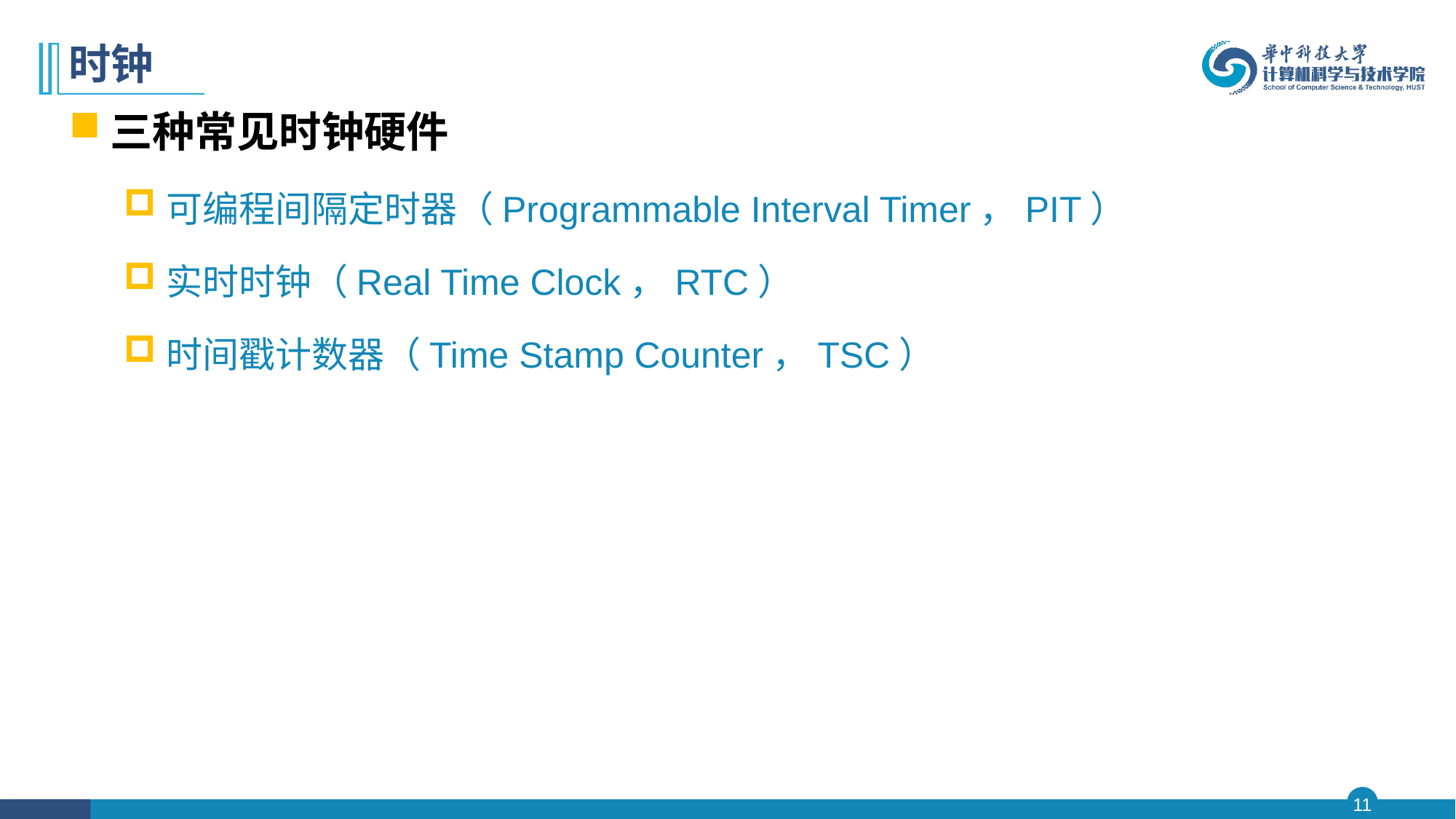

# 时钟
三种常见时钟硬件
可编程间隔定时器（Programmable Interval Timer，PIT）
实时时钟（Real Time Clock，RTC）
时间戳计数器（Time Stamp Counter，TSC）